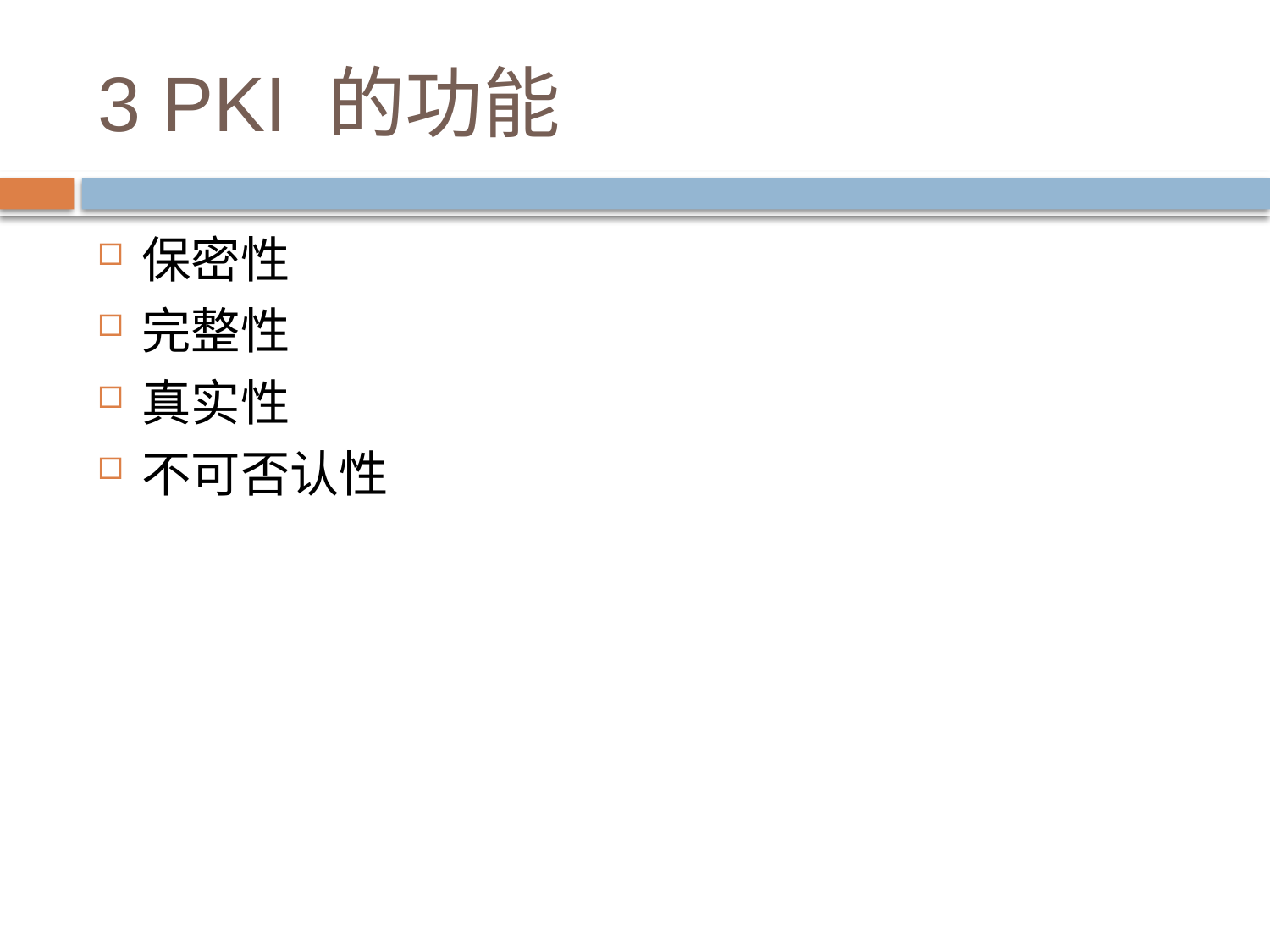

# 3 PKI 的功能
保密性
完整性
真实性
不可否认性